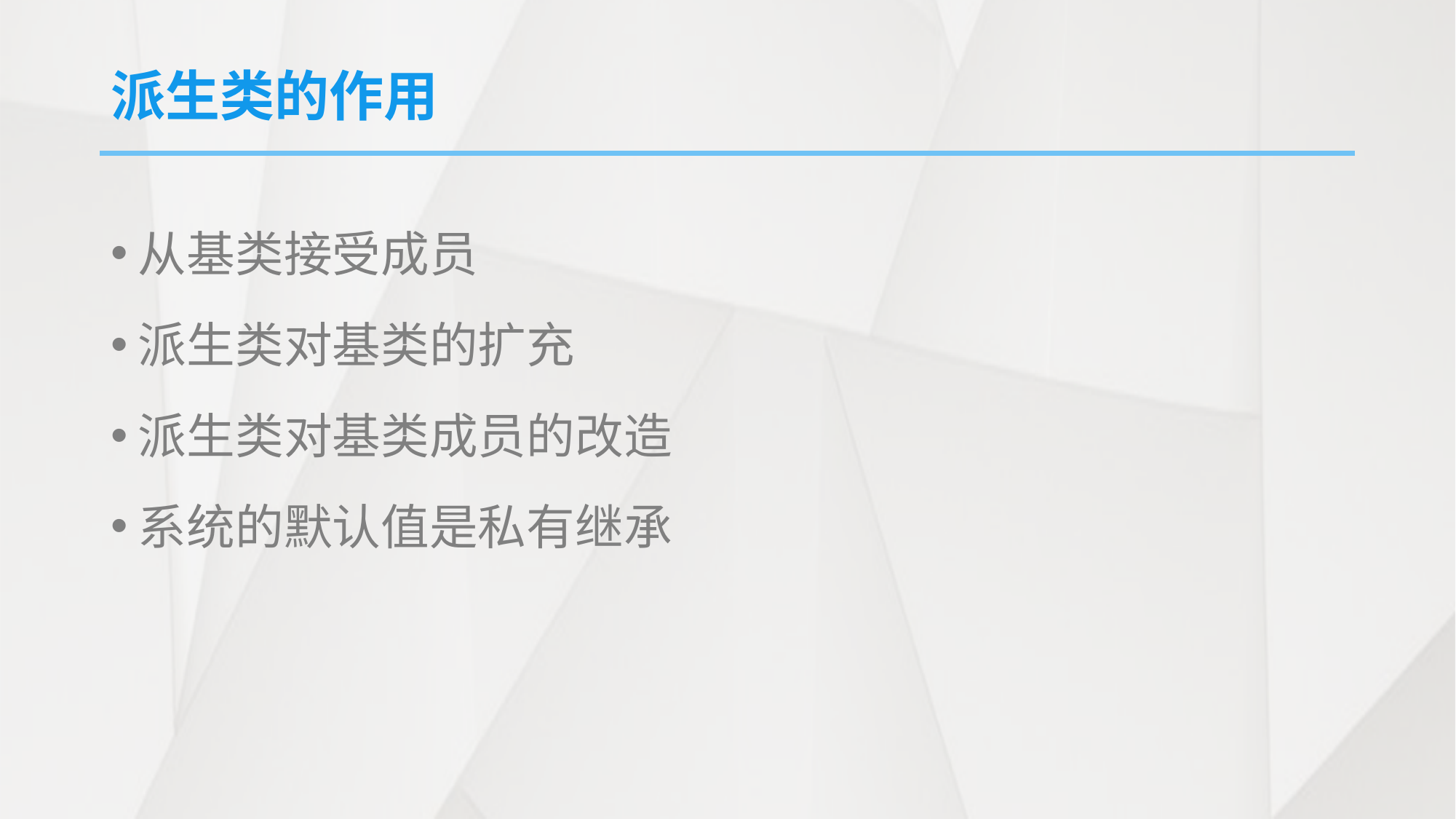

# 派生类的作用
从基类接受成员
派生类对基类的扩充
派生类对基类成员的改造
系统的默认值是私有继承